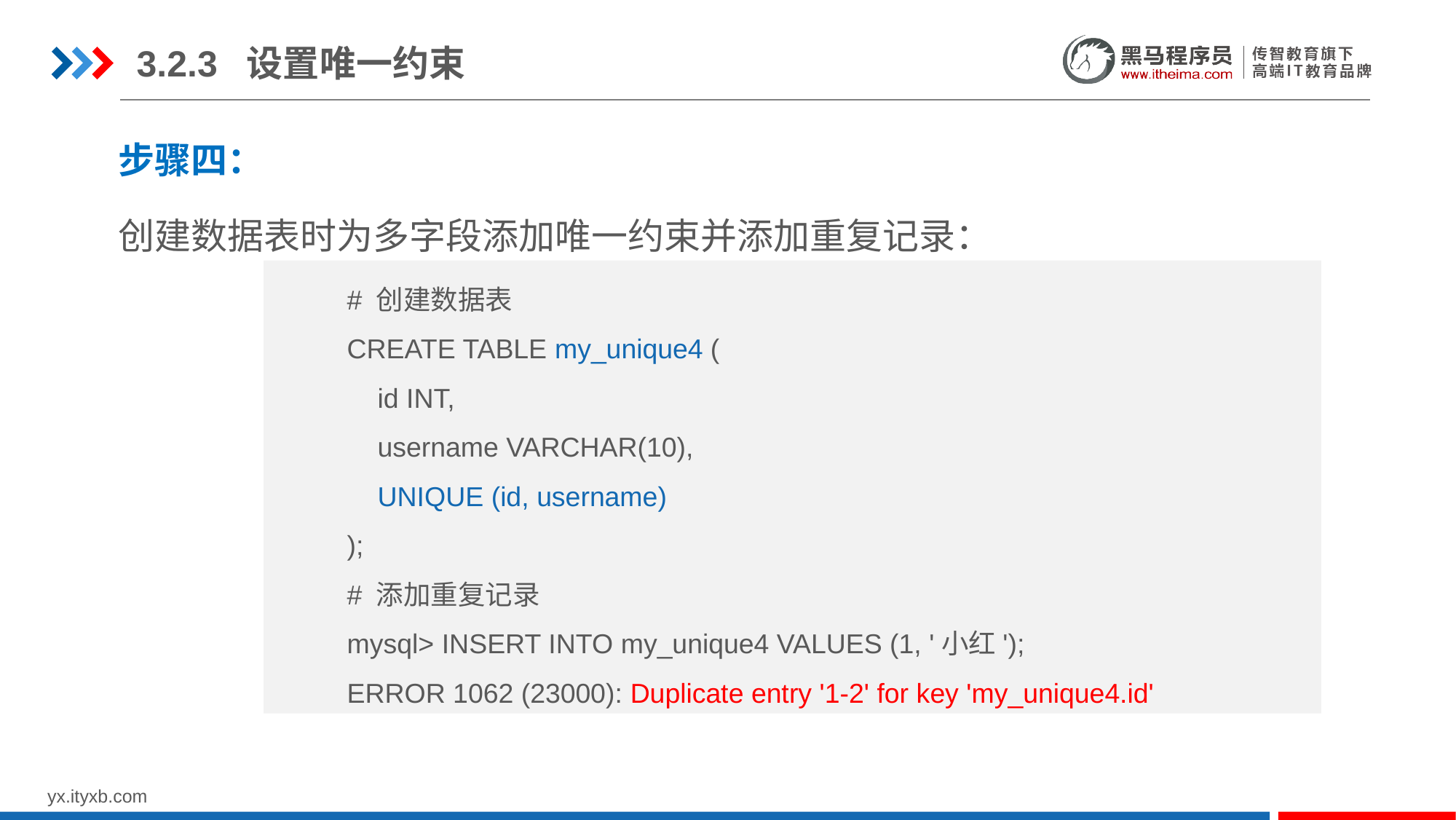

3.2.3  设置唯一约束
步骤四：
创建数据表时为多字段添加唯一约束并添加重复记录：
# 创建数据表
CREATE TABLE my_unique4 (
    id INT,
    username VARCHAR(10),
    UNIQUE (id, username)
);
# 添加重复记录
mysql> INSERT INTO my_unique4 VALUES (1, '小红');
ERROR 1062 (23000): Duplicate entry '1-2' for key 'my_unique4.id'